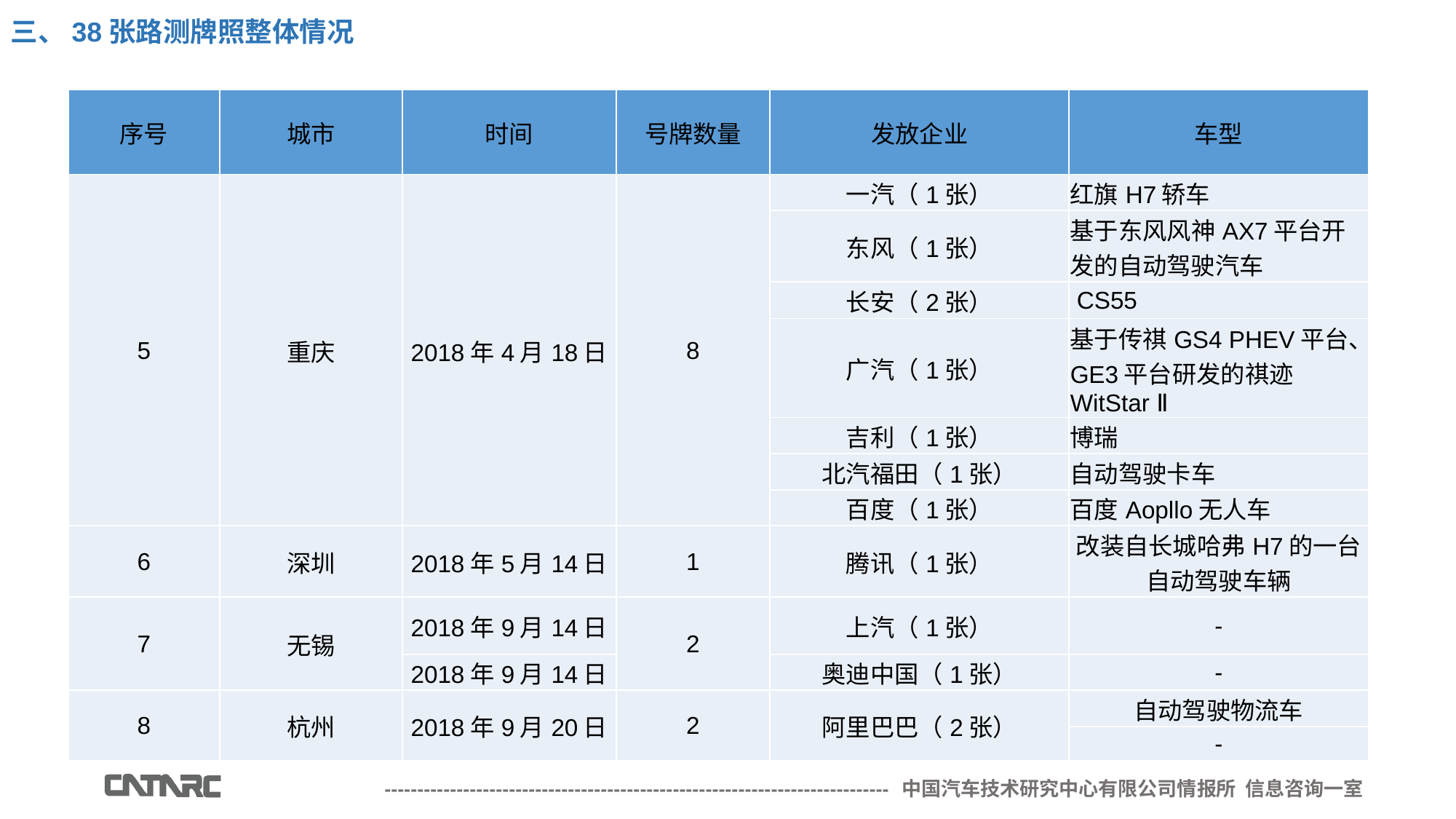

三、38张路测牌照整体情况
| 序号 | 城市 | 时间 | 号牌数量 | 发放企业 | 车型 |
| --- | --- | --- | --- | --- | --- |
| 5 | 重庆 | 2018年4月18日 | 8 | 一汽（1张） | 红旗H7轿车 |
|  |  |  |  | 东风（1张） | 基于东风风神AX7平台开发的自动驾驶汽车 |
|  |  |  |  | 长安（2张） | CS55 |
|  |  |  |  | 广汽（1张） | 基于传祺GS4 PHEV平台、GE3平台研发的祺迹WitStar Ⅱ |
|  |  |  |  | 吉利（1张） | 博瑞 |
|  |  |  |  | 北汽福田（1张） | 自动驾驶卡车 |
|  |  |  |  | 百度（1张） | 百度Aopllo无人车 |
| 6 | 深圳 | 2018年5月14日 | 1 | 腾讯（1张） | 改装自长城哈弗H7的一台自动驾驶车辆 |
| 7 | 无锡 | 2018年9月14日 | 2 | 上汽（1张） | - |
|  |  | 2018年9月14日 |  | 奥迪中国（1张） | - |
| 8 | 杭州 | 2018年9月20日 | 2 | 阿里巴巴（2张） | 自动驾驶物流车 |
|  |  |  |  |  | - |